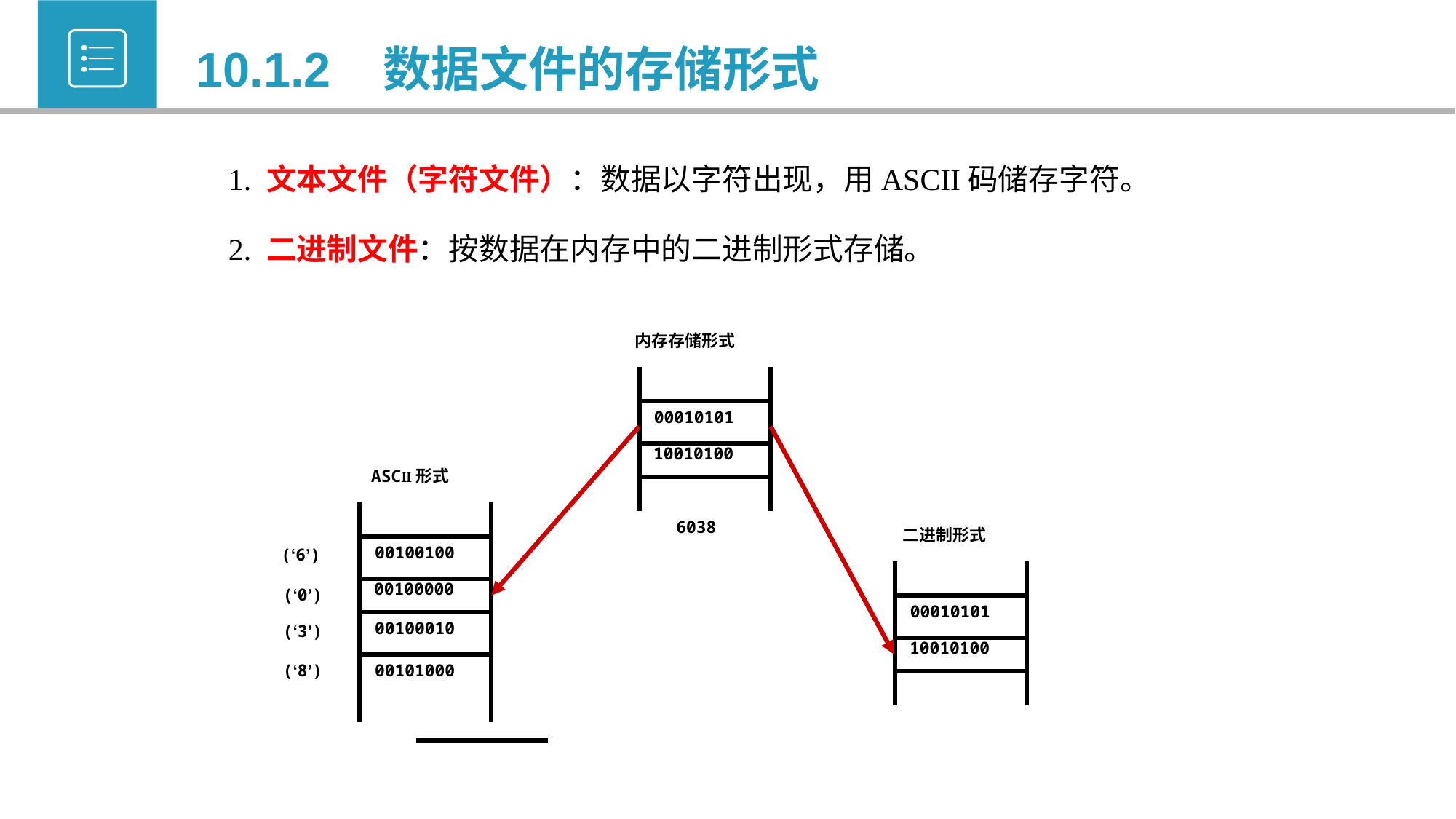

10.1.2   数据文件的存储形式
        1. 文本文件（字符文件）：数据以字符出现，用ASCII码储存字符。
        2. 二进制文件：按数据在内存中的二进制形式存储。
内存存储形式

00010101

10010100

ASCⅡ形式

6038
二进制形式

00100100
(‘6’)

00100000
(‘0’)

00010101

00100010
(‘3’)
10010100

(‘8’)

00101000